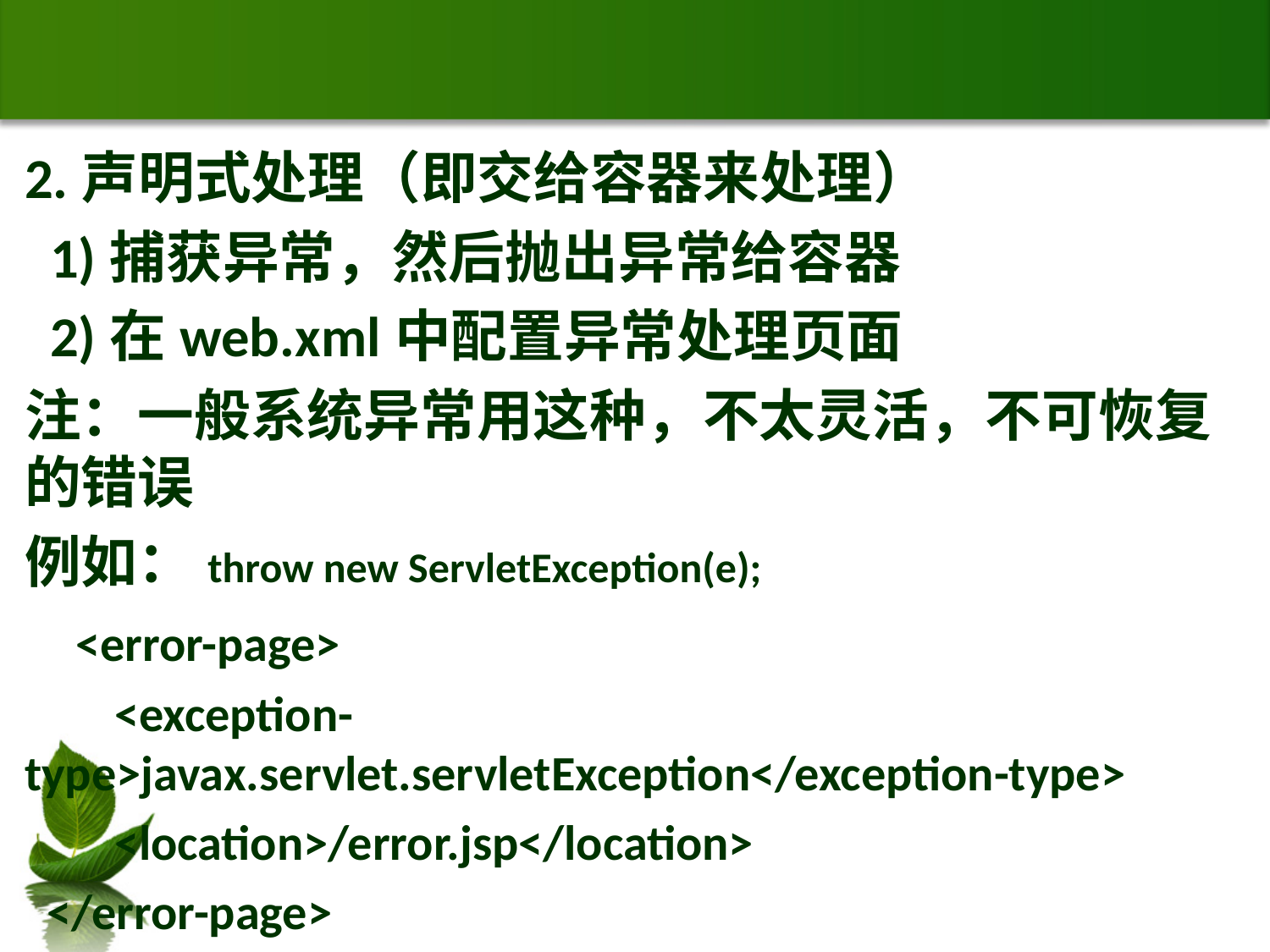

#
2.声明式处理（即交给容器来处理）
  1)捕获异常，然后抛出异常给容器
  2)在web.xml中配置异常处理页面
注：一般系统异常用这种，不太灵活，不可恢复的错误
例如：throw new ServletException(e);
    <error-page>
        <exception-   type>javax.servlet.servletException</exception-type>
        <location>/error.jsp</location>
  </error-page>